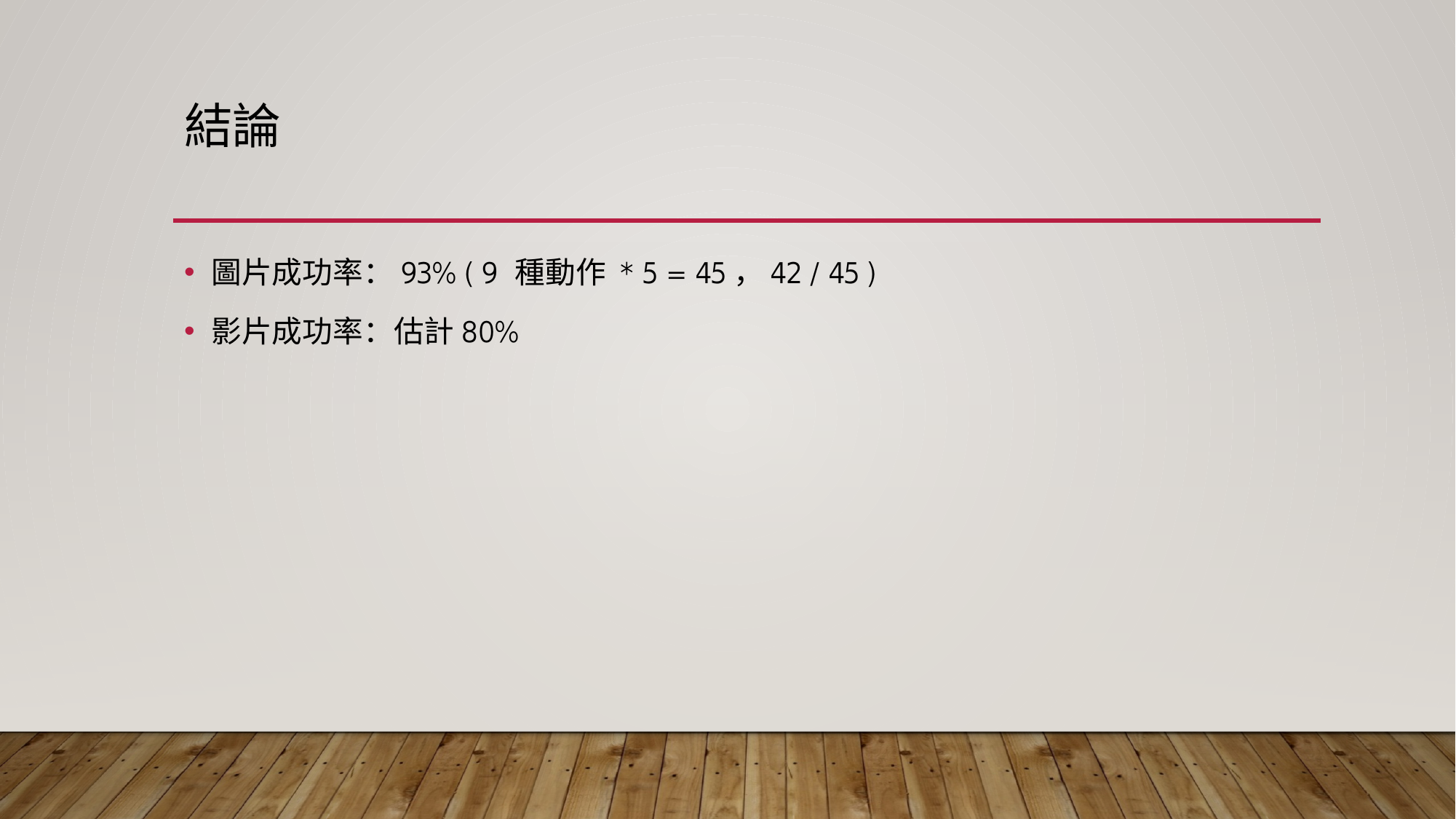

# 結論
圖片成功率：93% ( 9 種動作 * 5 = 45，42 / 45 )
影片成功率：估計80%